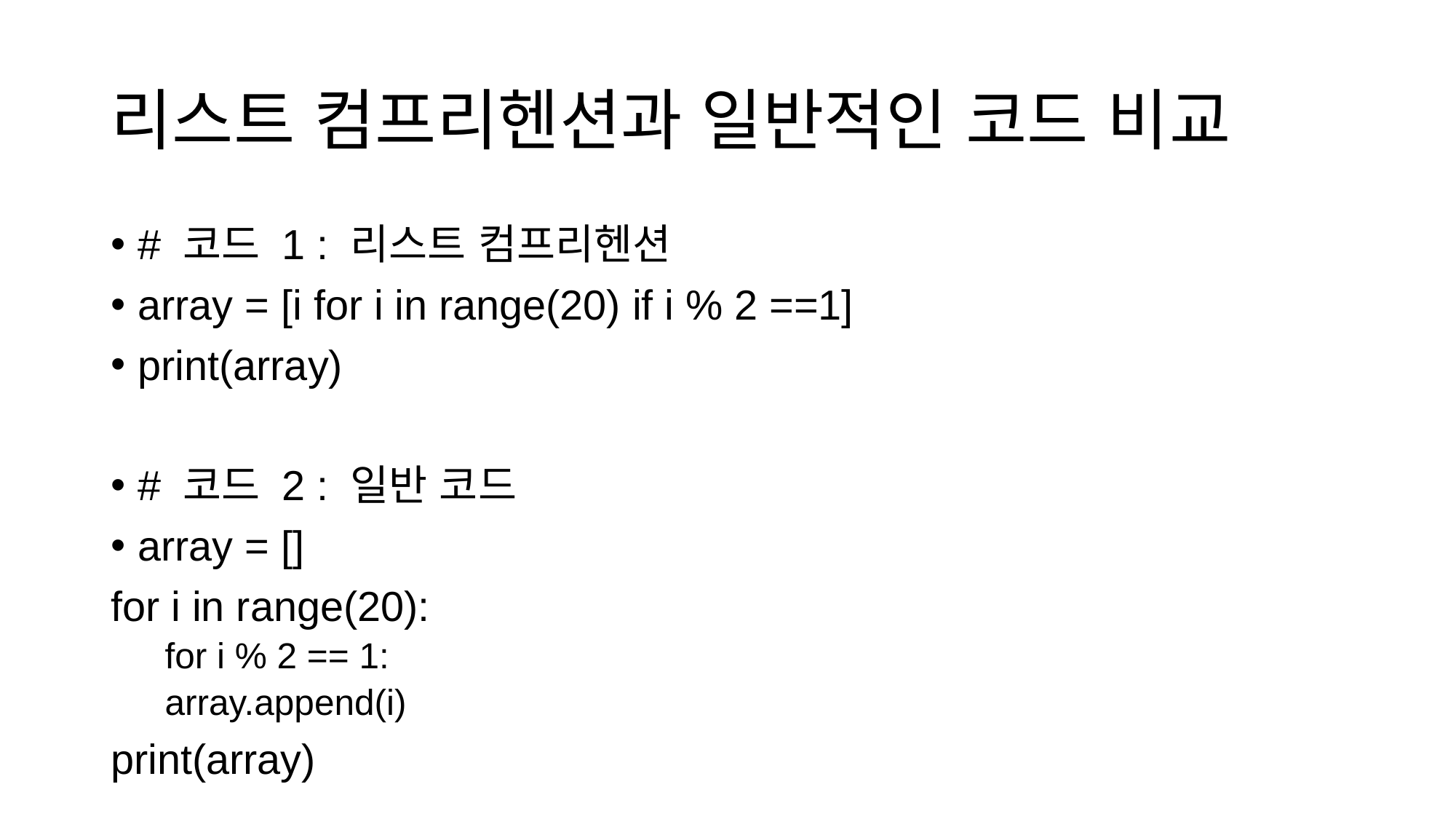

# 리스트 컴프리헨션과 일반적인 코드 비교
# 코드 1 : 리스트 컴프리헨션
array = [i for i in range(20) if i % 2 ==1]
print(array)

# 코드 2 : 일반 코드
array = []
for i in range(20):
for i % 2 == 1:
	array.append(i)
print(array)